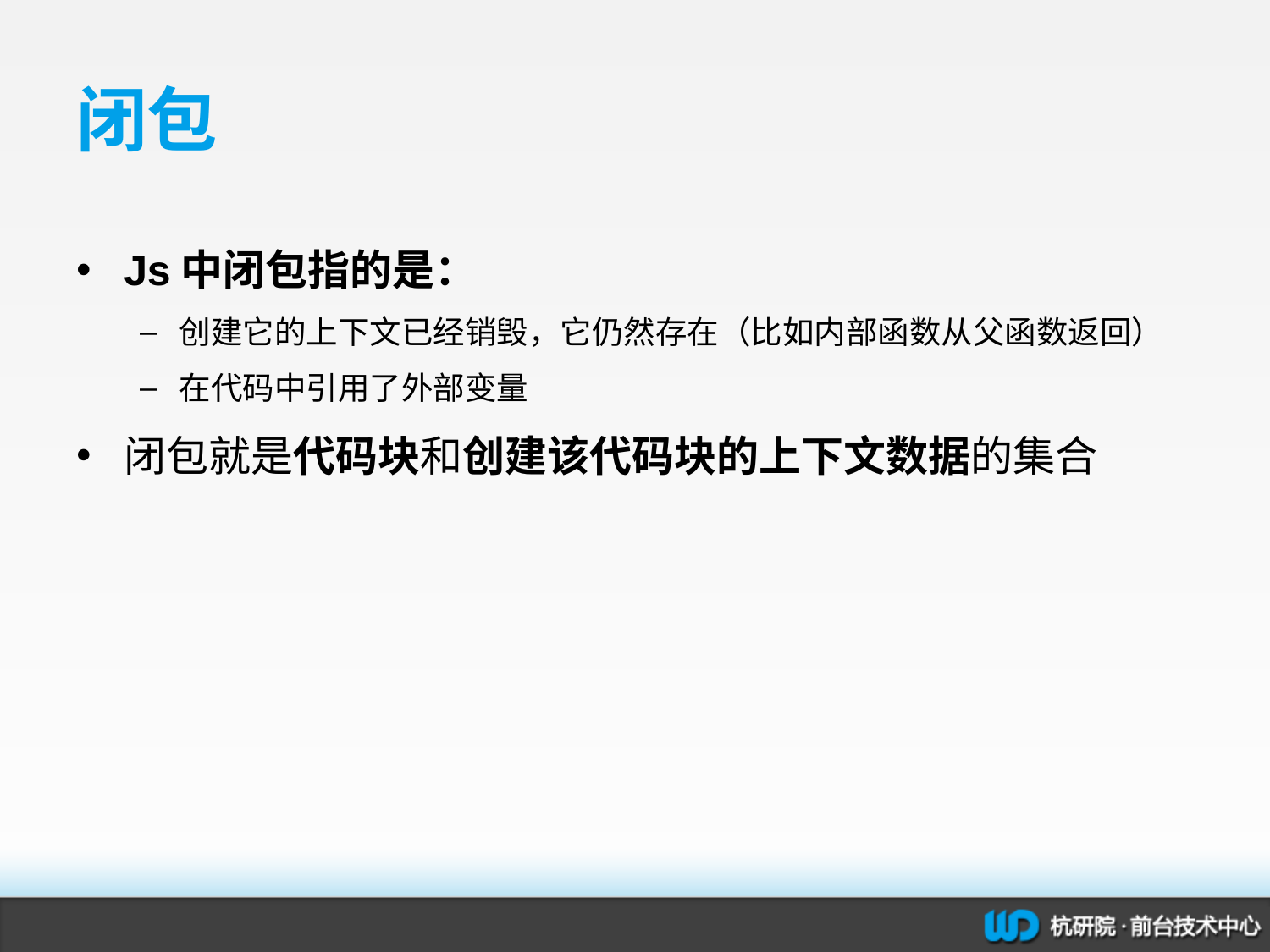

# 闭包
Js中闭包指的是：
创建它的上下文已经销毁，它仍然存在（比如内部函数从父函数返回）
在代码中引用了外部变量
闭包就是代码块和创建该代码块的上下文数据的集合